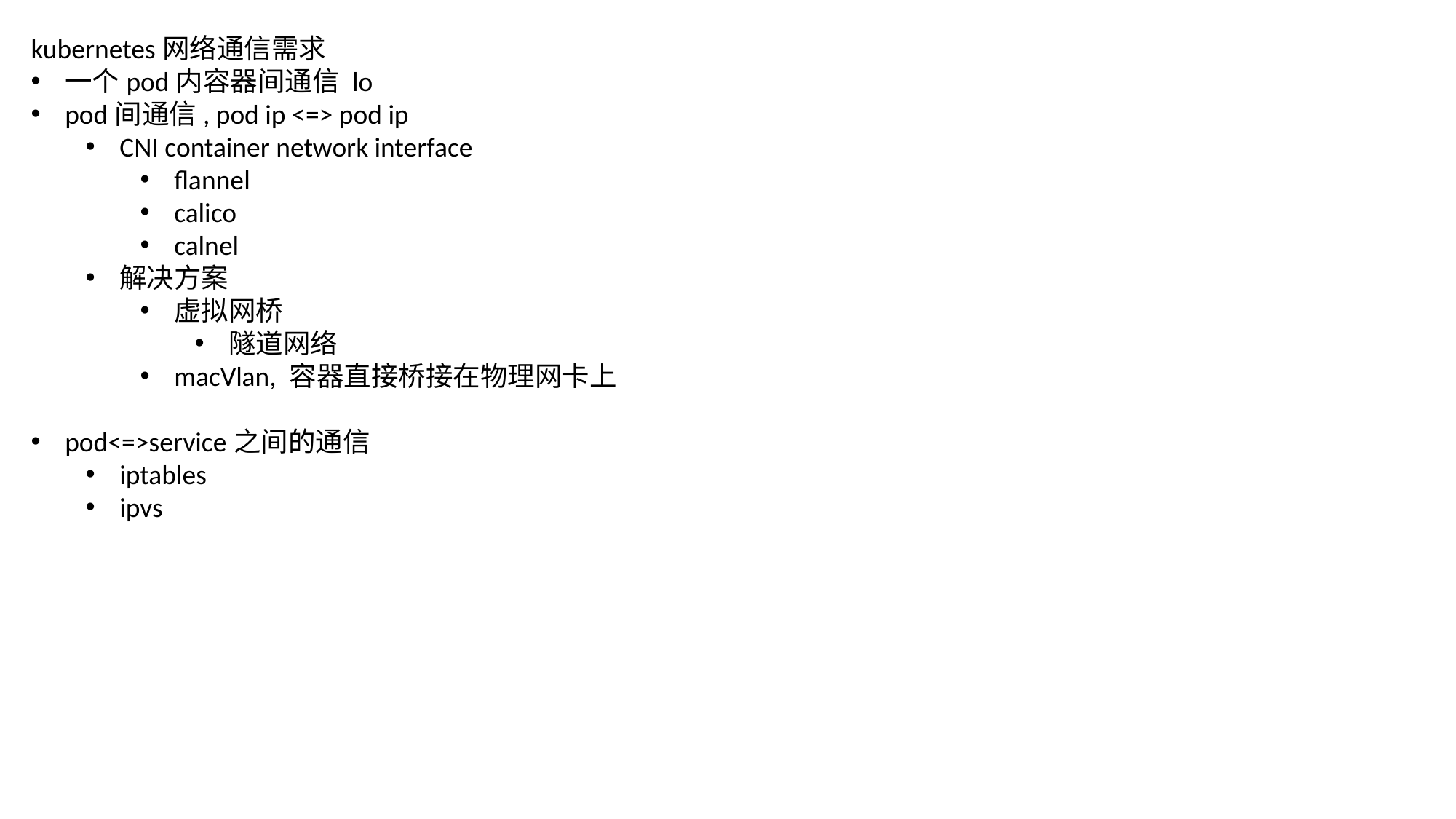

kubernetes网络通信需求
一个pod内容器间通信 lo
pod间通信, pod ip <=> pod ip
CNI container network interface
flannel
calico
calnel
解决方案
虚拟网桥
隧道网络
macVlan, 容器直接桥接在物理网卡上

pod<=>service之间的通信
iptables
ipvs